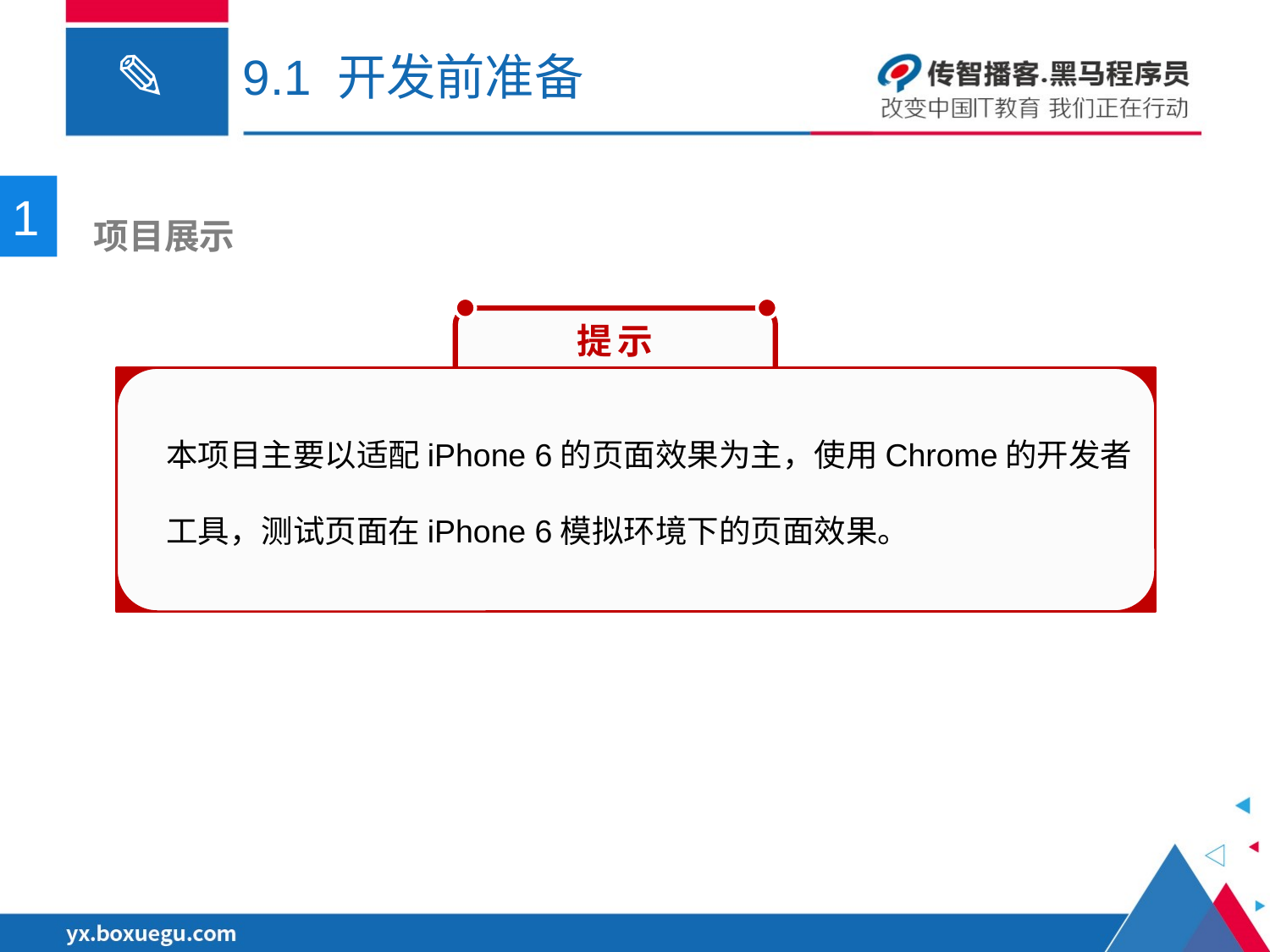

# 9.1 开发前准备

1
  项目展示

　提示

本项目主要以适配iPhone 6的页面效果为主，使用Chrome的开发者工具，测试页面在iPhone 6模拟环境下的页面效果。